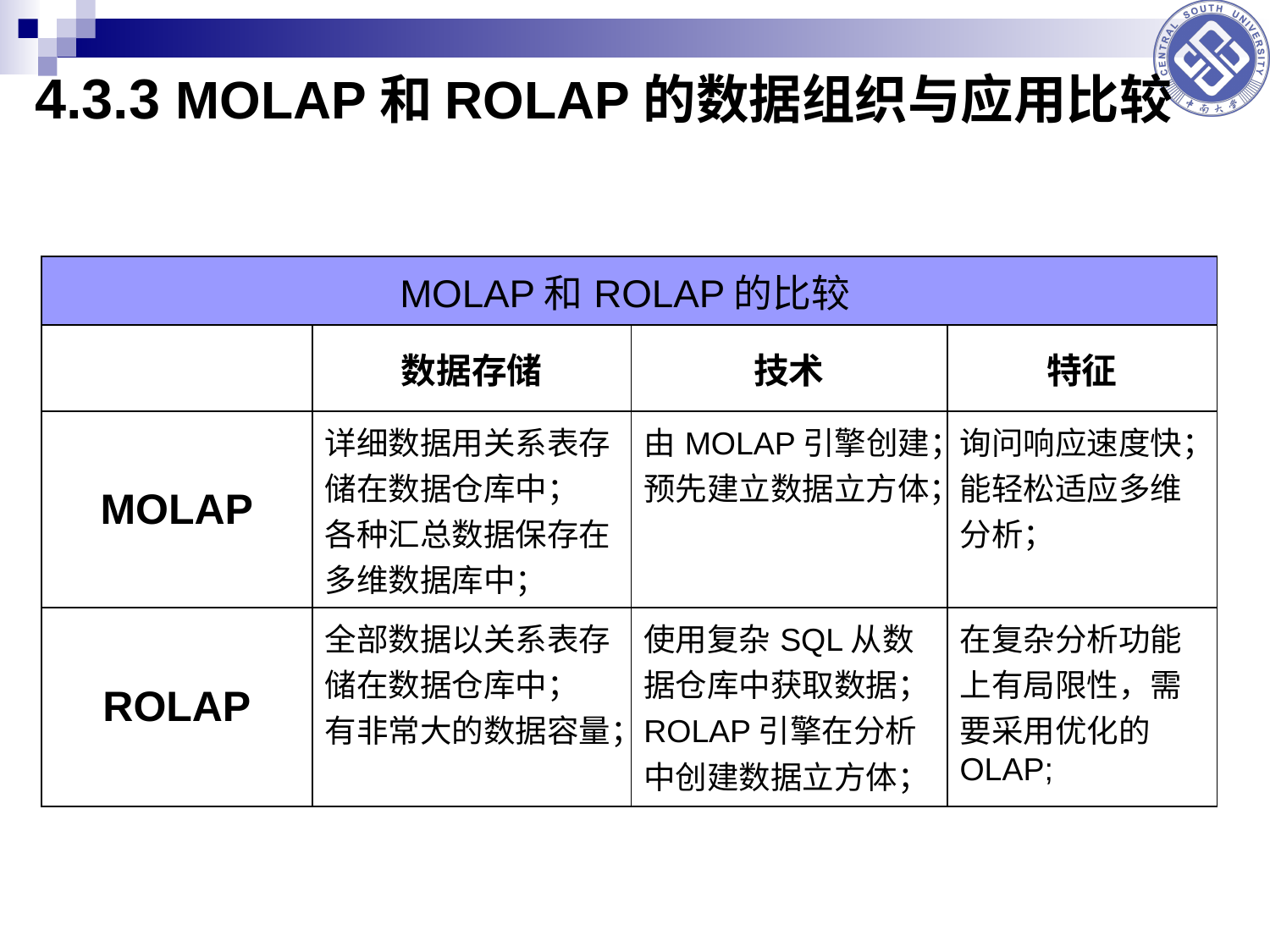

4.3.3 MOLAP和ROLAP的数据组织与应用比较
| MOLAP和ROLAP的比较 |  |  |  |
| --- | --- | --- | --- |
|  | 数据存储 | 技术 | 特征 |
| MOLAP | 详细数据用关系表存储在数据仓库中； 各种汇总数据保存在多维数据库中； | 由MOLAP引擎创建； 预先建立数据立方体； | 询问响应速度快； 能轻松适应多维分析； |
| ROLAP | 全部数据以关系表存储在数据仓库中； 有非常大的数据容量； | 使用复杂SQL从数据仓库中获取数据； ROLAP引擎在分析中创建数据立方体； | 在复杂分析功能上有局限性，需要采用优化的OLAP; |